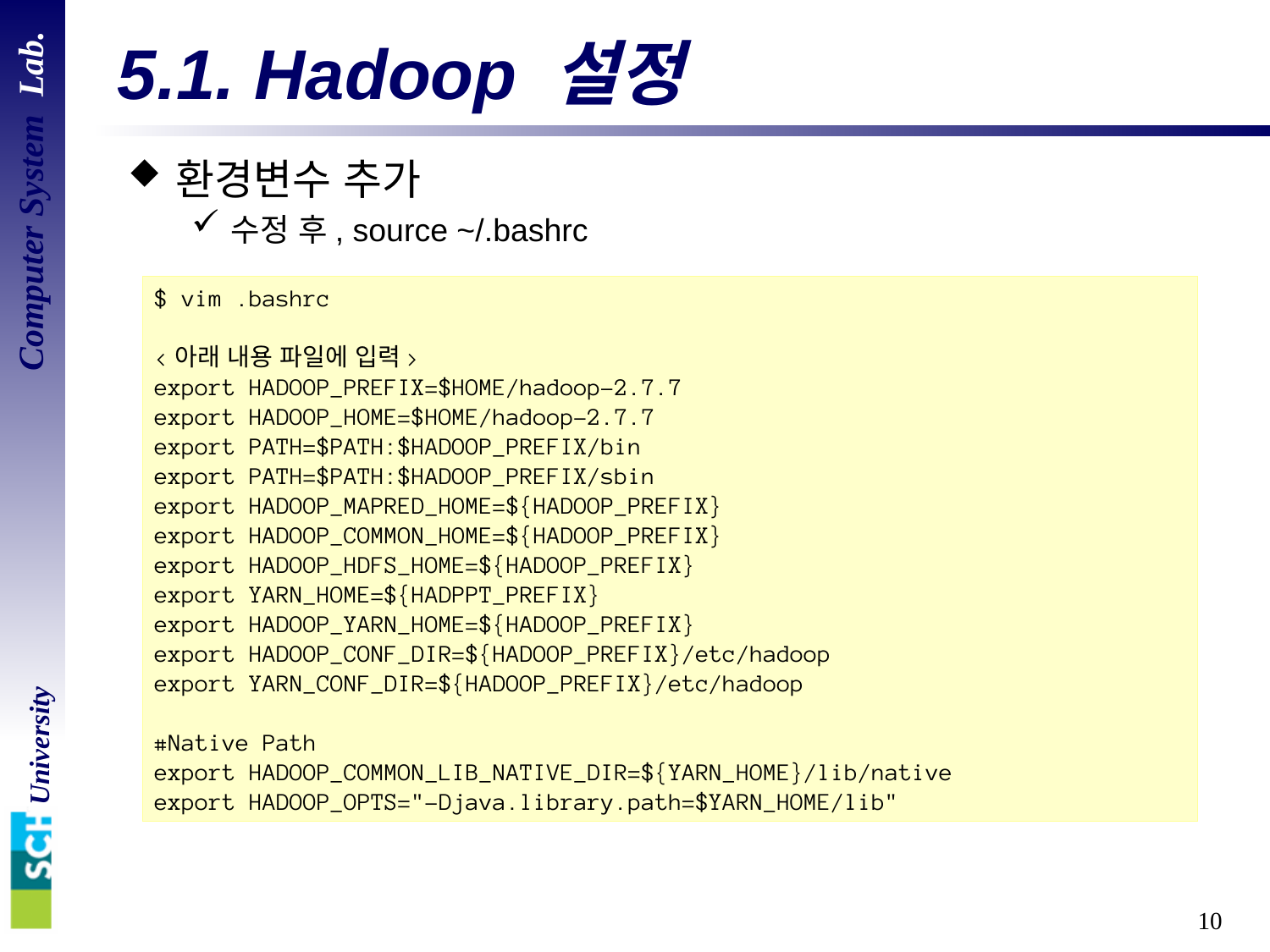

# 5.1. Hadoop 설정
환경변수 추가
수정 후, source ~/.bashrc

$ vim .bashrc

<아래 내용 파일에 입력>
export HADOOP_PREFIX=$HOME/hadoop-2.7.7
export HADOOP_HOME=$HOME/hadoop-2.7.7
export PATH=$PATH:$HADOOP_PREFIX/bin
export PATH=$PATH:$HADOOP_PREFIX/sbin
export HADOOP_MAPRED_HOME=${HADOOP_PREFIX}
export HADOOP_COMMON_HOME=${HADOOP_PREFIX}
export HADOOP_HDFS_HOME=${HADOOP_PREFIX}
export YARN_HOME=${HADPPT_PREFIX}
export HADOOP_YARN_HOME=${HADOOP_PREFIX}
export HADOOP_CONF_DIR=${HADOOP_PREFIX}/etc/hadoop
export YARN_CONF_DIR=${HADOOP_PREFIX}/etc/hadoop

#Native Path
export HADOOP_COMMON_LIB_NATIVE_DIR=${YARN_HOME}/lib/native
export HADOOP_OPTS="-Djava.library.path=$YARN_HOME/lib"